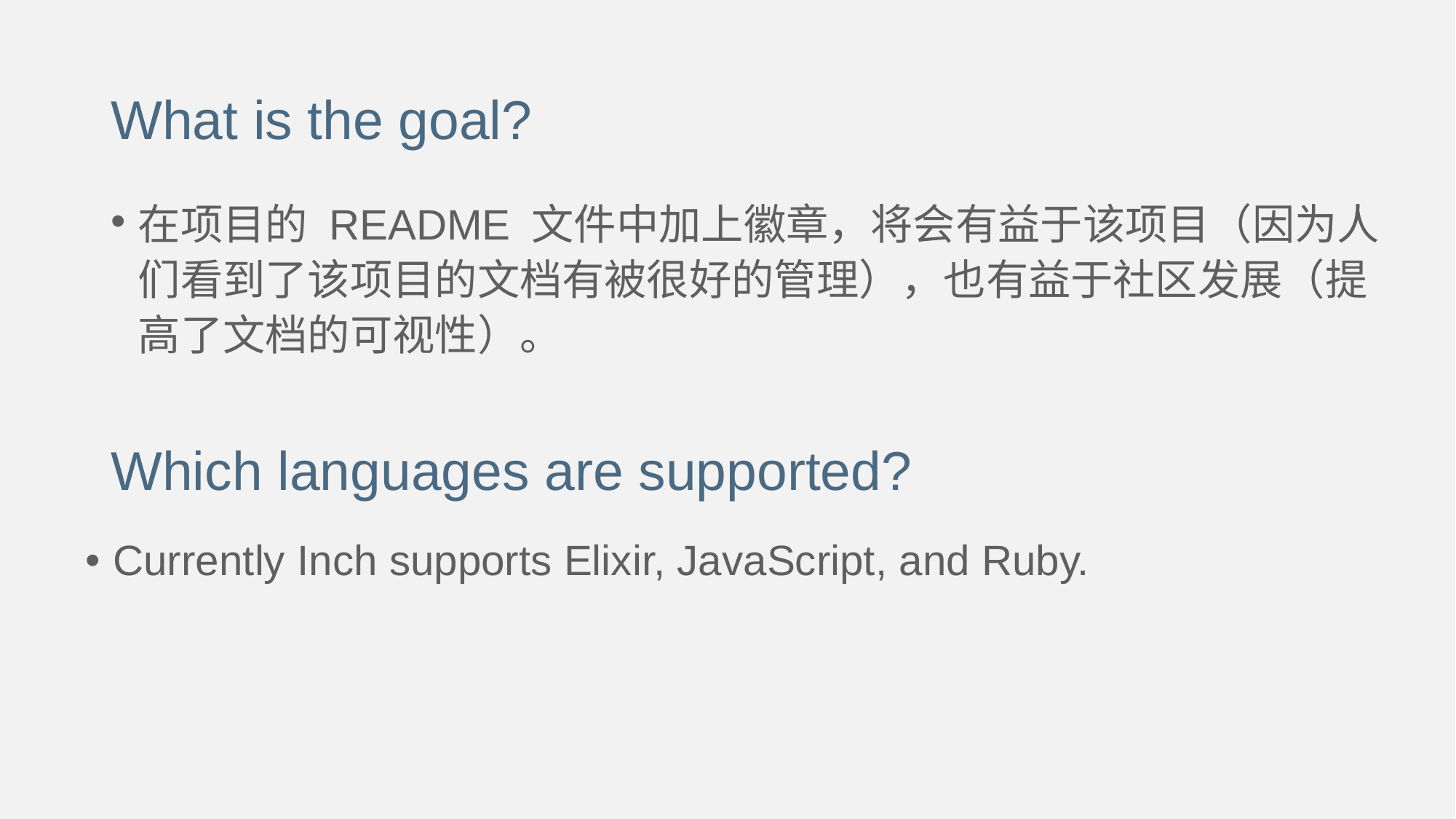

What is the goal?

在项目的 README 文件中加上徽章，将会有益于该项目（因为人们看到了该项目的文档有被很好的管理），也有益于社区发展（提高了文档的可视性）。
Which languages are supported?

Currently Inch supports Elixir, JavaScript, and Ruby.